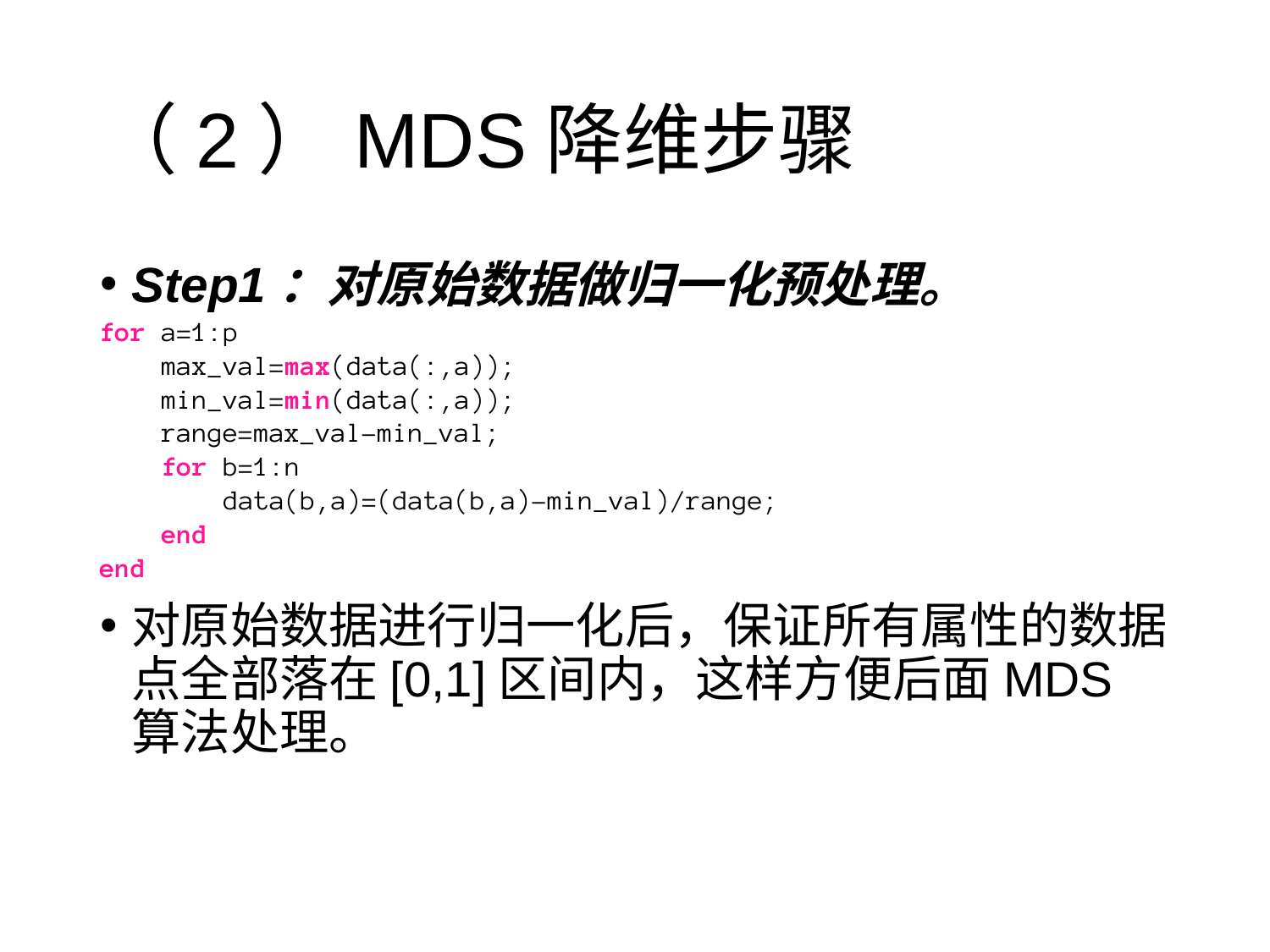

# （2）MDS降维步骤
Step1：对原始数据做归一化预处理。
for a=1:p
    max_val=max(data(:,a));
    min_val=min(data(:,a));
    range=max_val-min_val;
    for b=1:n
        data(b,a)=(data(b,a)-min_val)/range;
    end
end
对原始数据进行归一化后，保证所有属性的数据点全部落在[0,1]区间内，这样方便后面MDS算法处理。